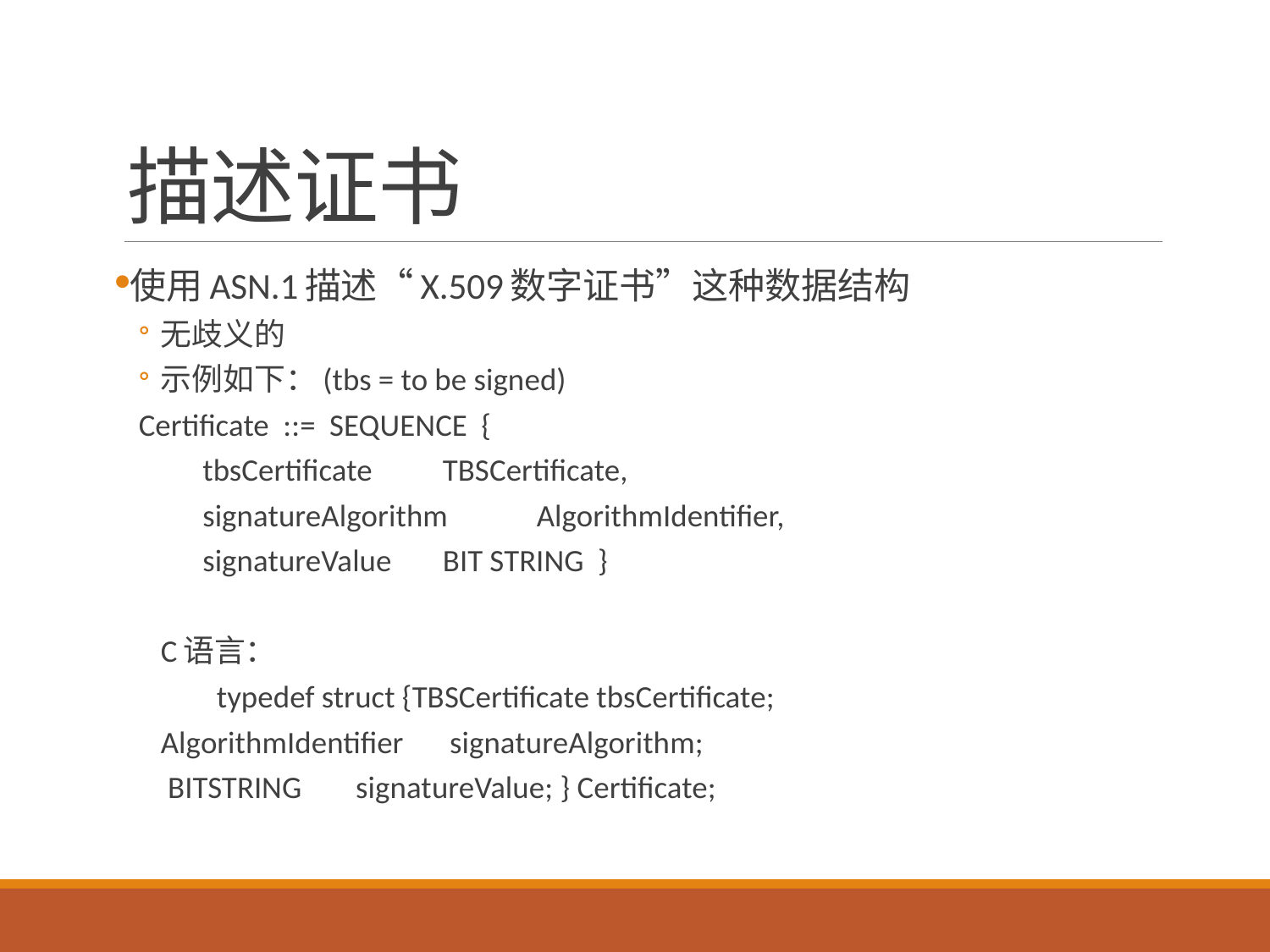

# 描述证书
使用ASN.1描述“X.509数字证书”这种数据结构
无歧义的
示例如下：(tbs = to be signed)
Certificate  ::=  SEQUENCE  {
      tbsCertificate       	TBSCertificate,
      signatureAlgorithm   	AlgorithmIdentifier,
      signatureValue       	BIT STRING  }

C语言：
        typedef struct {TBSCertificate tbsCertificate;
	AlgorithmIdentifier 	 signatureAlgorithm;
	 BITSTRING	 signatureValue; } Certificate;
10